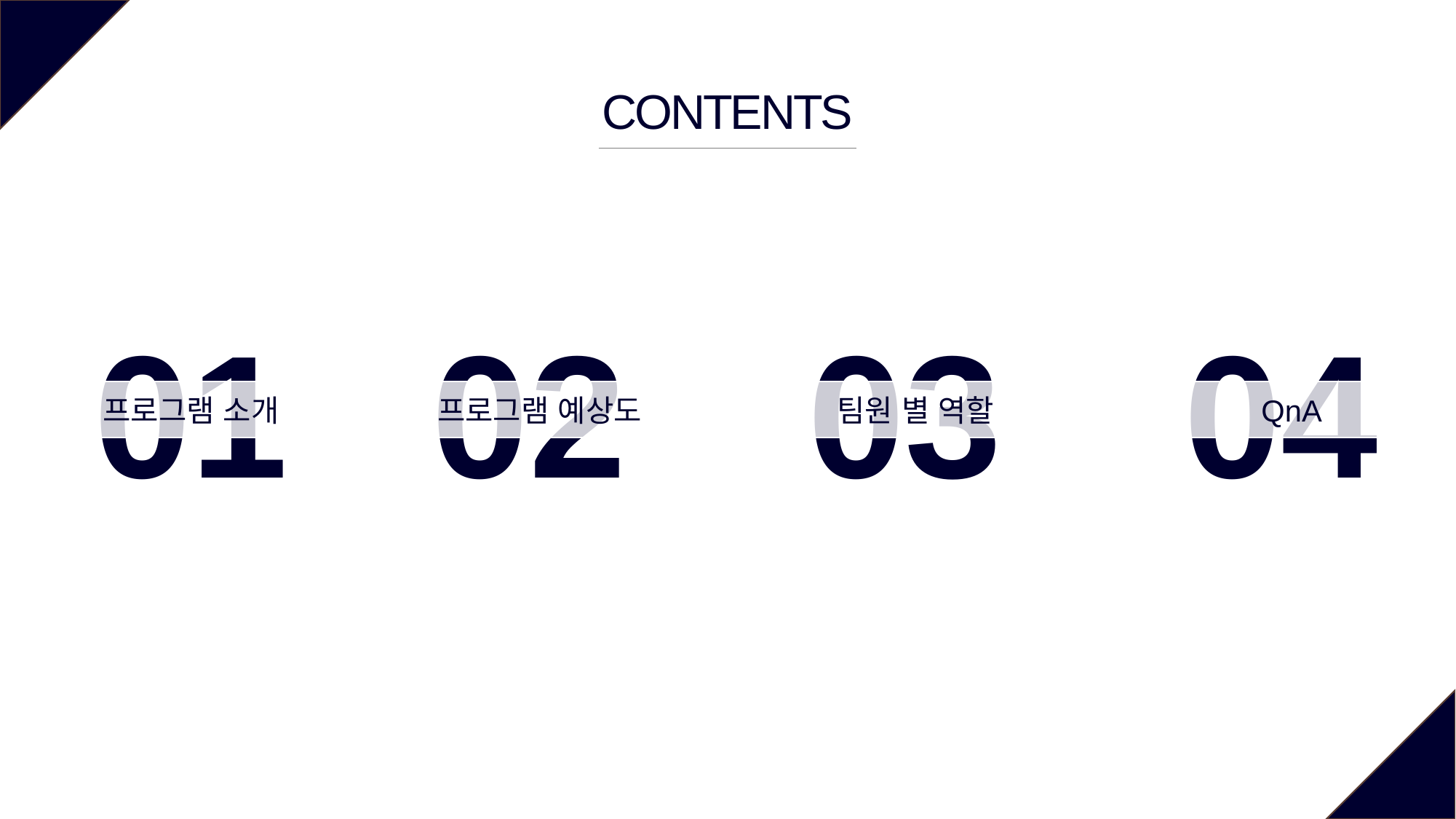

CONTENTS
01
02
03
04
프로그램 소개
프로그램 예상도
팀원 별 역할
QnA